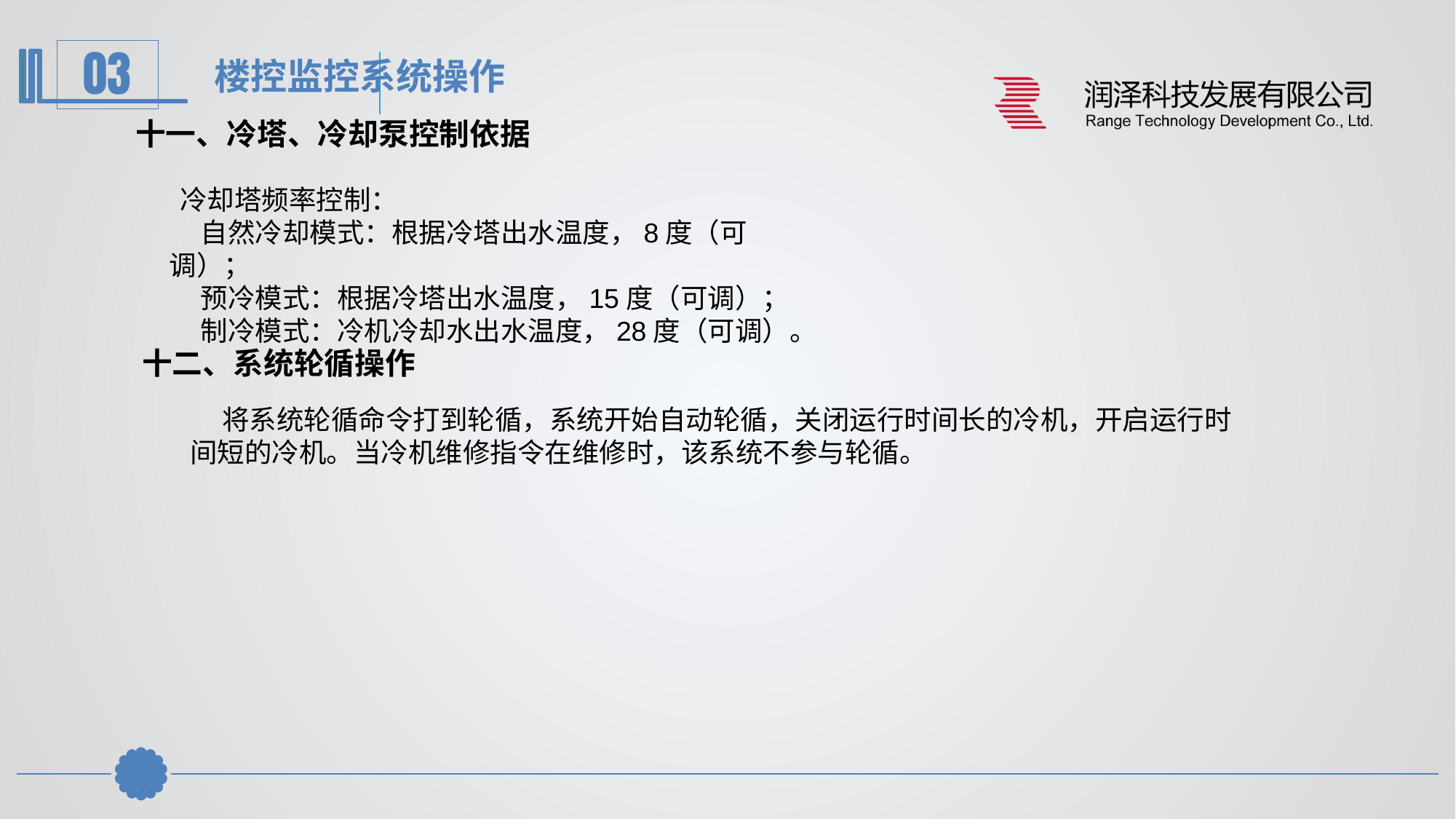

楼控监控系统操作
十一、冷塔、冷却泵控制依据
  冷却塔频率控制：    自然冷却模式：根据冷塔出水温度，8度（可调）；    预冷模式：根据冷塔出水温度，15度（可调）；    制冷模式：冷机冷却水出水温度，28度（可调）。
十二、系统轮循操作
将系统轮循命令打到轮循，系统开始自动轮循，关闭运行时间长的冷机，开启运行时间短的冷机。当冷机维修指令在维修时，该系统不参与轮循。
20